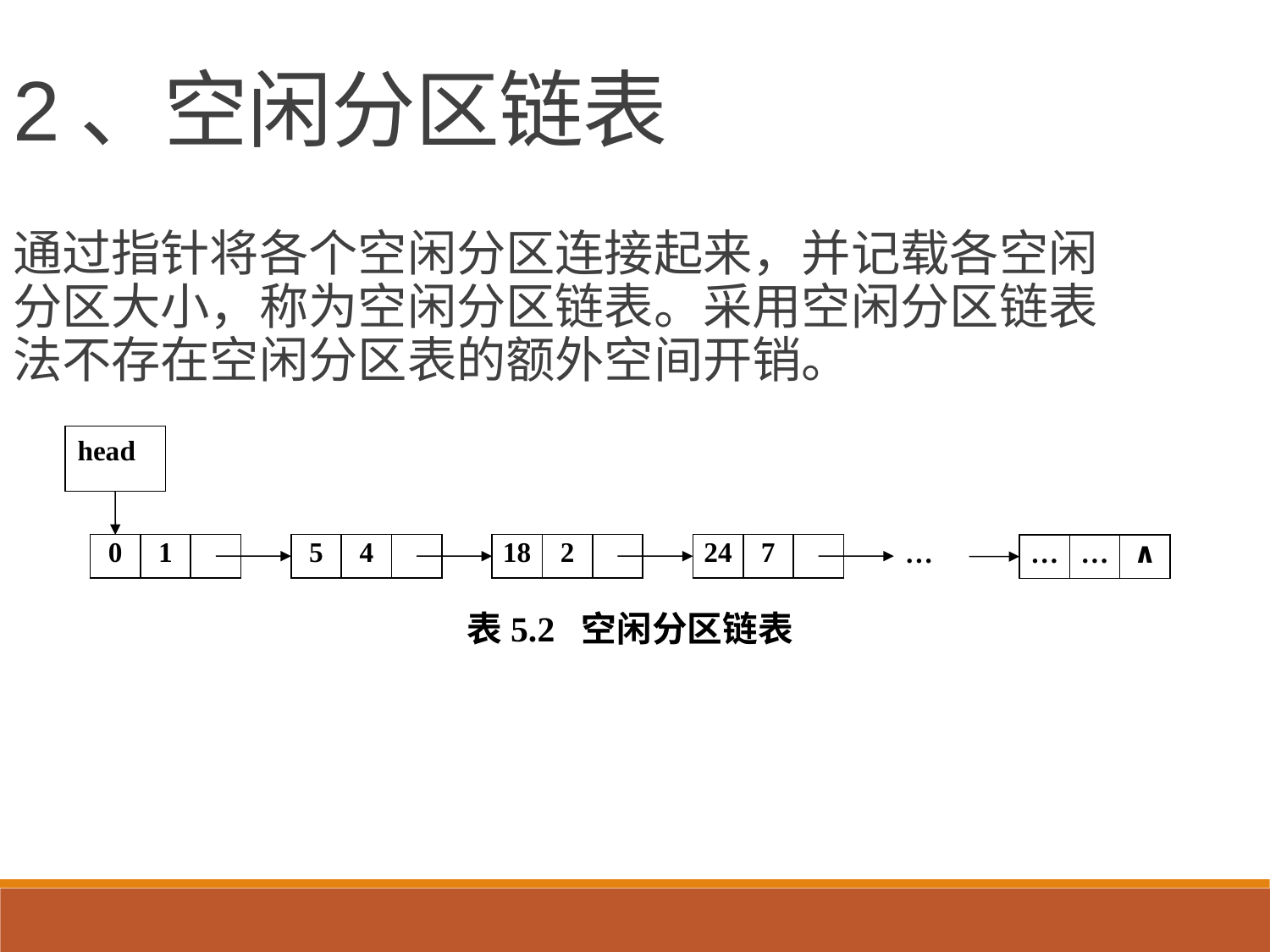

2、空闲分区链表
通过指针将各个空闲分区连接起来，并记载各空闲分区大小，称为空闲分区链表。采用空闲分区链表法不存在空闲分区表的额外空间开销。
head

0
1

5
4

18
2

24
7

…

…
…
∧

表5.2  空闲分区链表